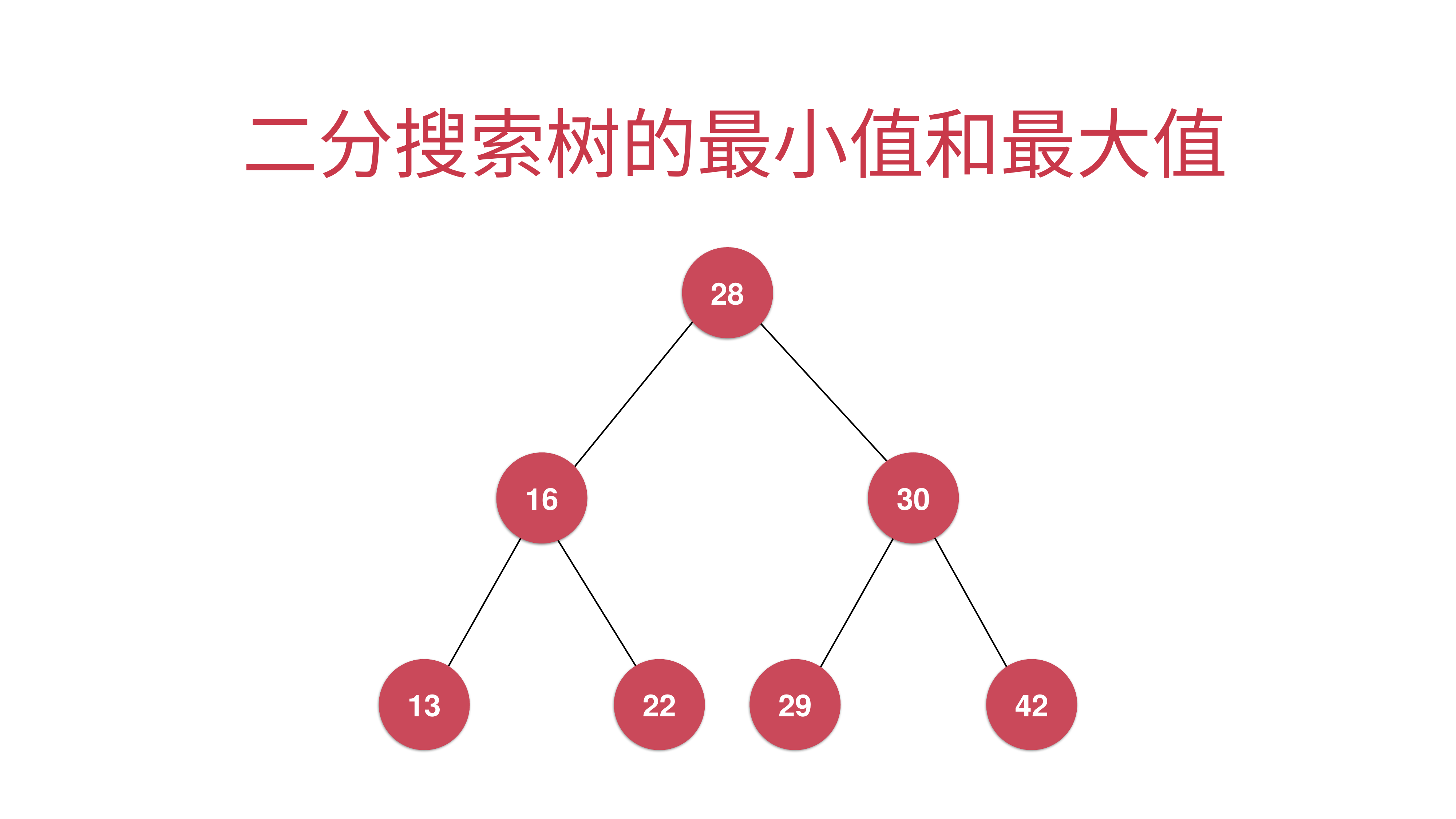

# 二分搜索树的最小值和最大值
28

16
30

13
22
29
42